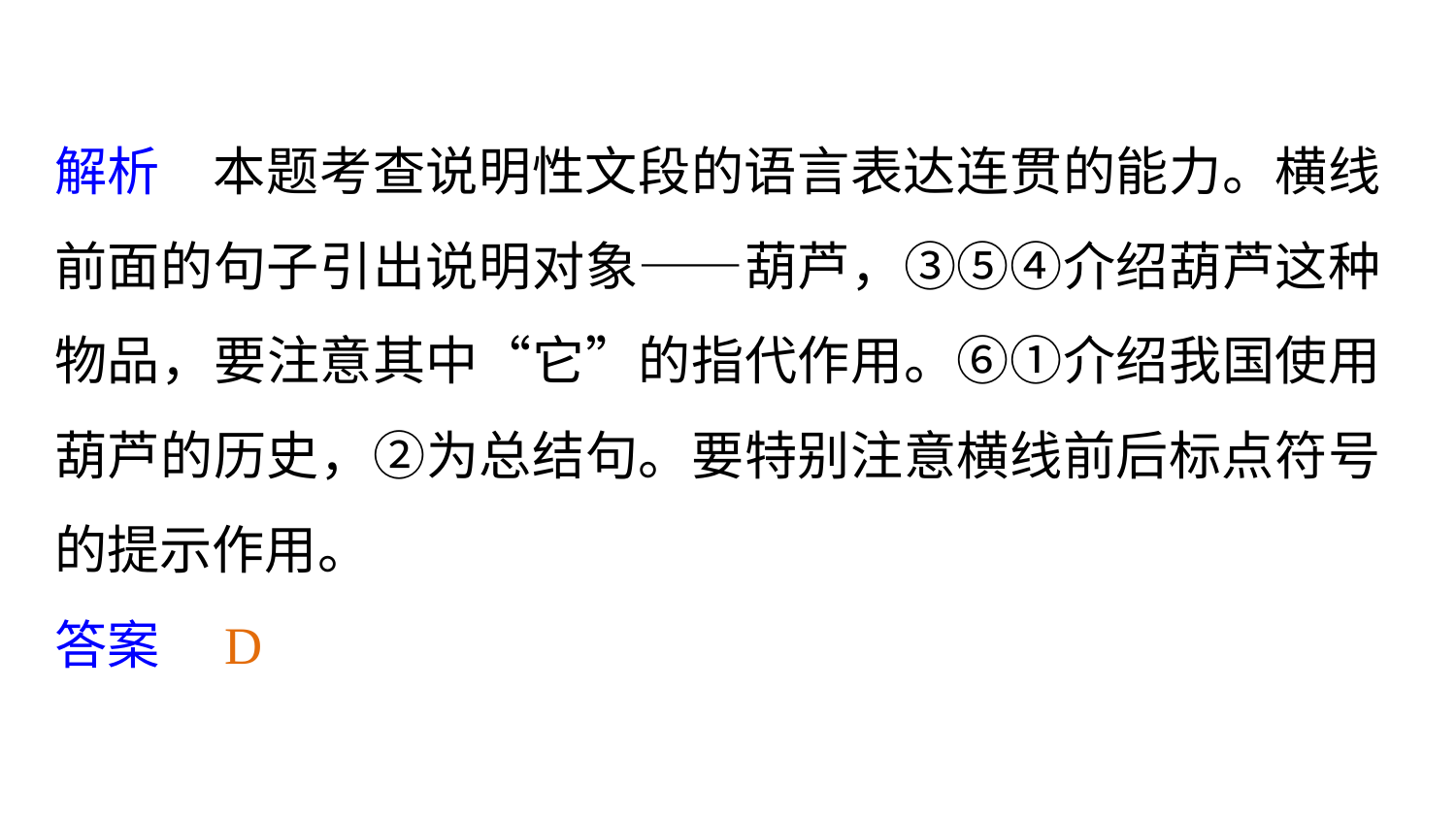

解析　本题考查说明性文段的语言表达连贯的能力。横线前面的句子引出说明对象——葫芦，③⑤④介绍葫芦这种物品，要注意其中“它”的指代作用。⑥①介绍我国使用葫芦的历史，②为总结句。要特别注意横线前后标点符号的提示作用。
答案　D